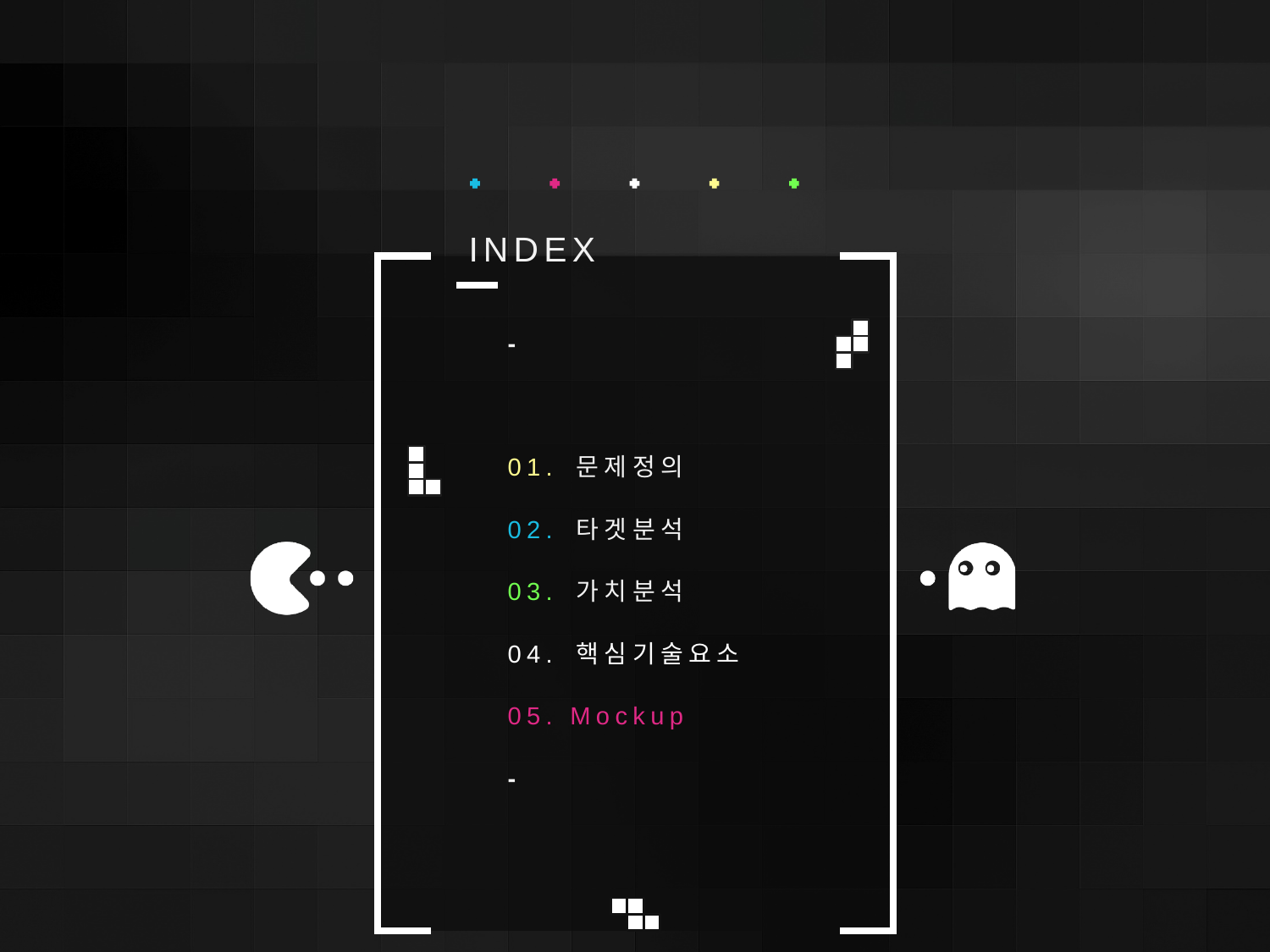

INDEX
-

01. 문제정의
02. 타겟분석
03. 가치분석
04. 핵심기술요소
05. Mockup
-